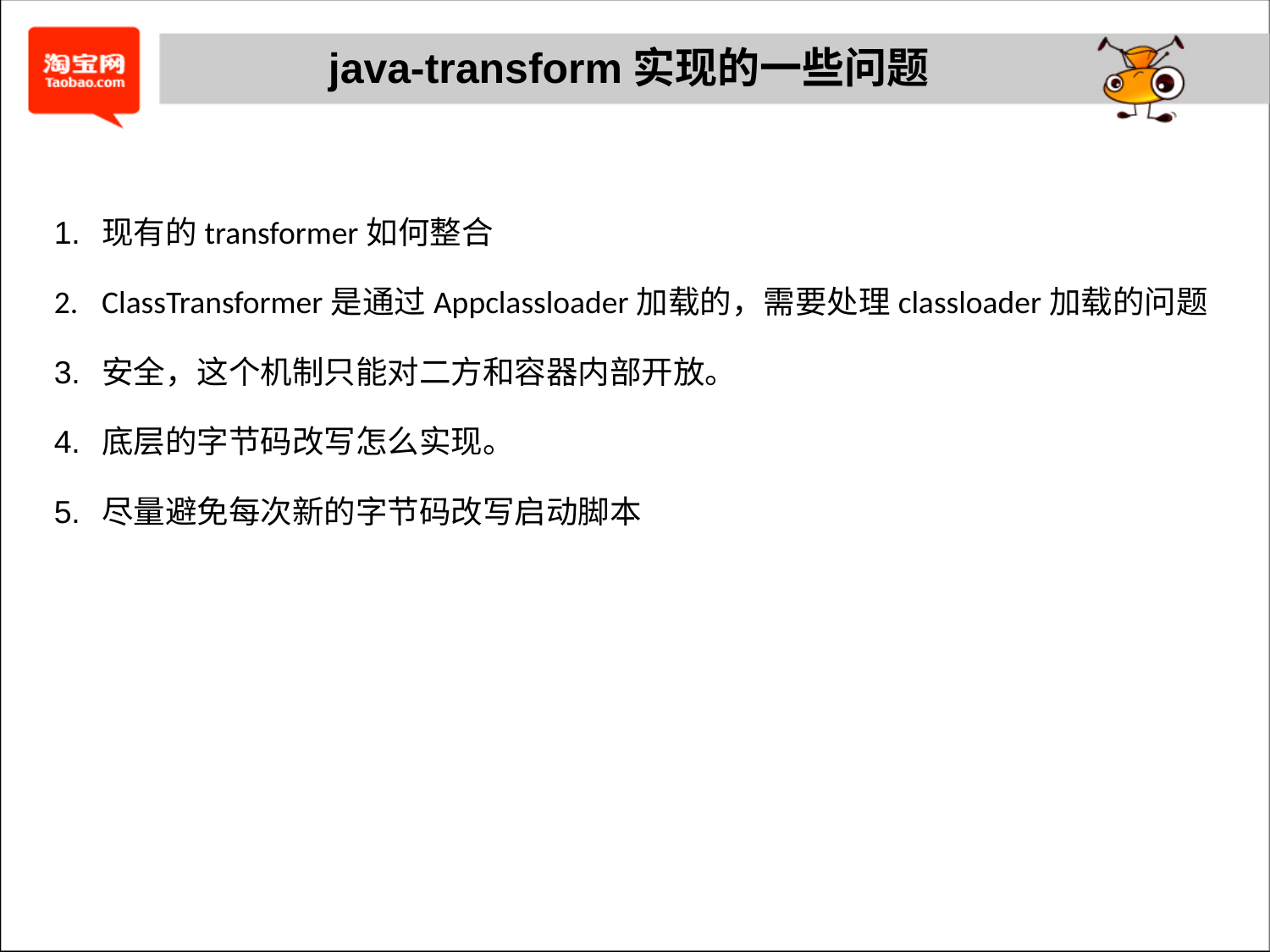

java-transform实现的一些问题
现有的transformer如何整合
ClassTransformer是通过Appclassloader加载的，需要处理classloader加载的问题
安全，这个机制只能对二方和容器内部开放。
底层的字节码改写怎么实现。
尽量避免每次新的字节码改写启动脚本